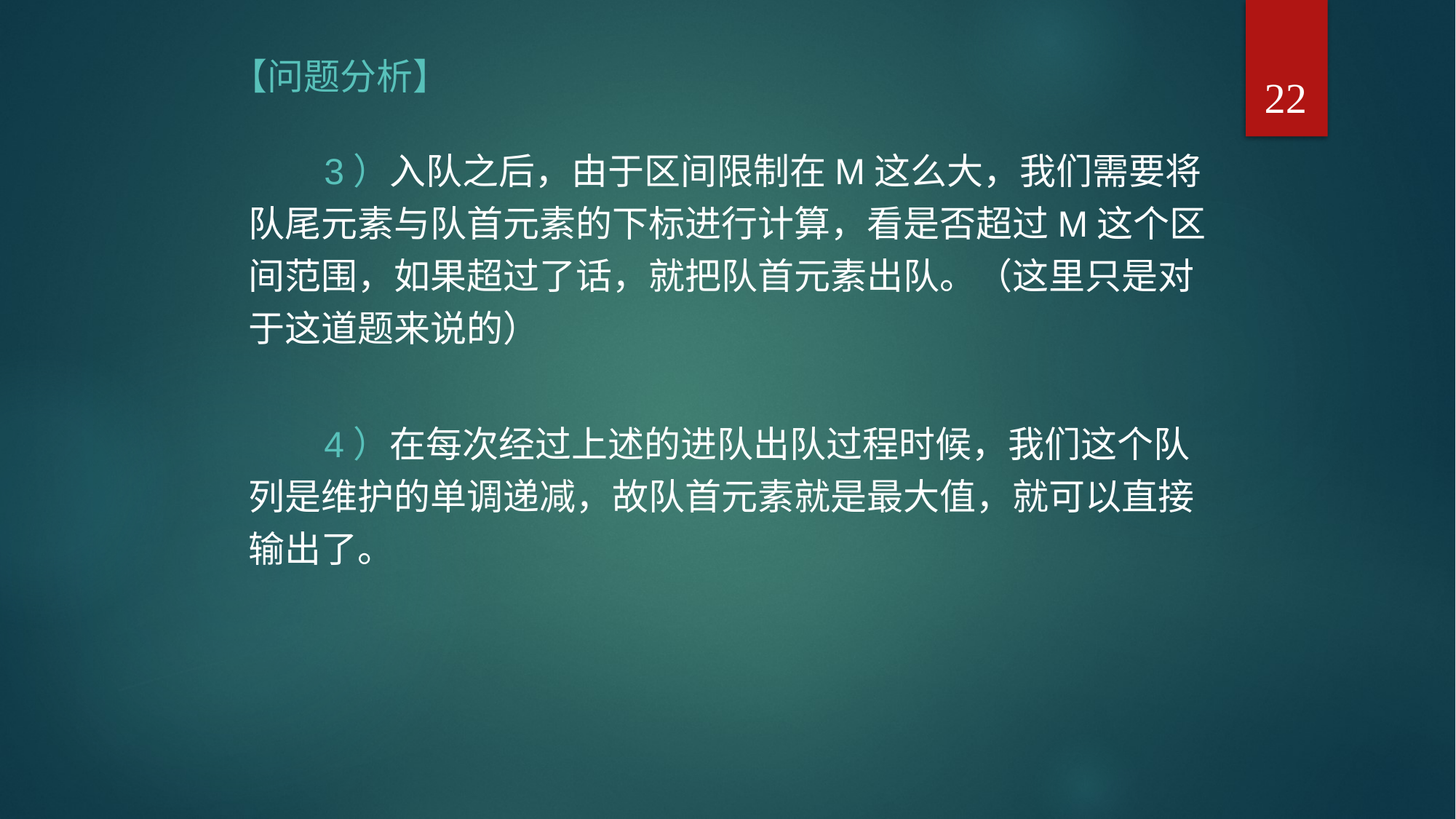

22
【问题分析】
3）入队之后，由于区间限制在M这么大，我们需要将队尾元素与队首元素的下标进行计算，看是否超过M这个区间范围，如果超过了话，就把队首元素出队。（这里只是对于这道题来说的）

4）在每次经过上述的进队出队过程时候，我们这个队列是维护的单调递减，故队首元素就是最大值，就可以直接输出了。